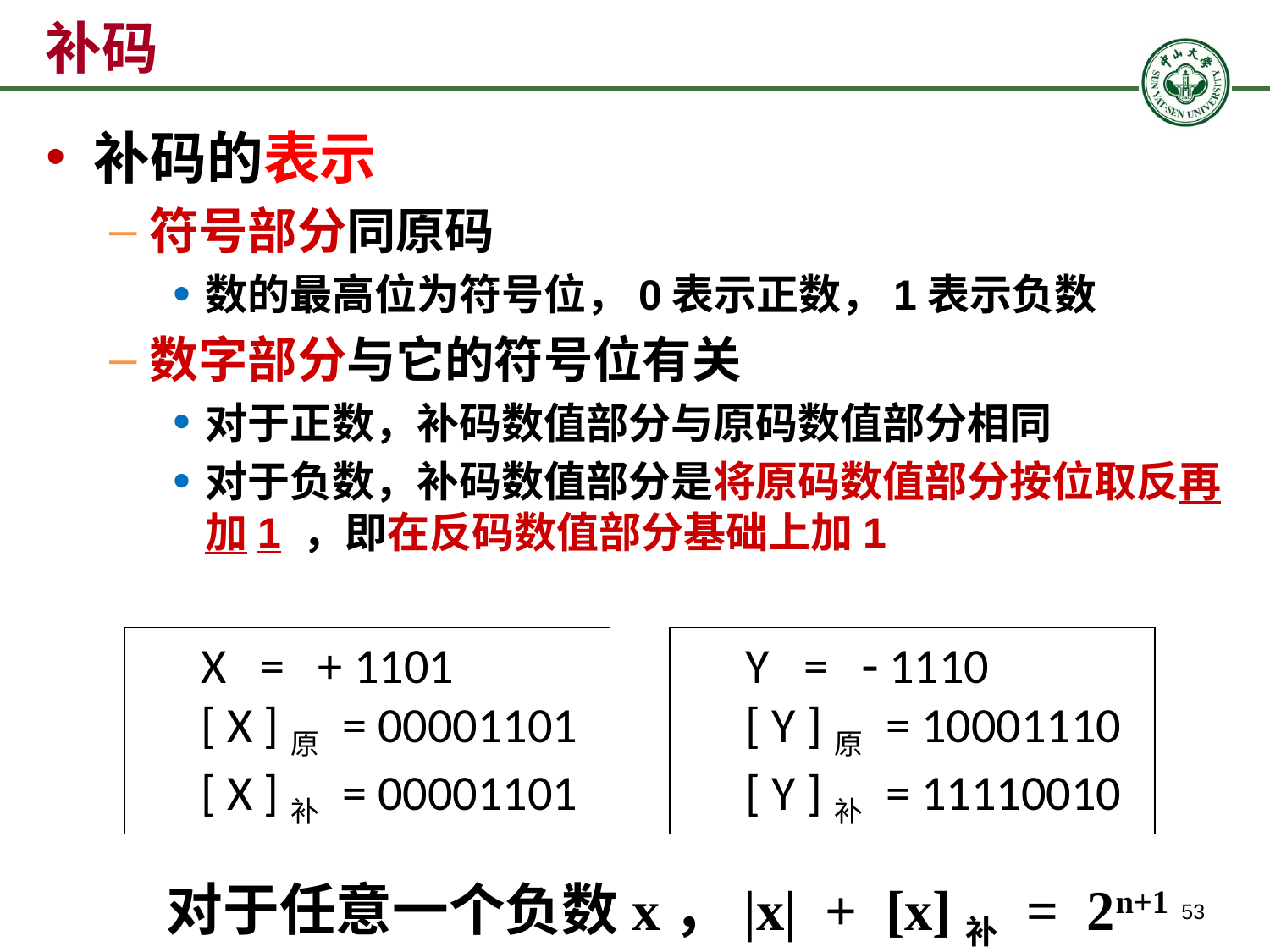

# 补码
补码的表示
符号部分同原码
数的最高位为符号位，0表示正数，1表示负数
数字部分与它的符号位有关
对于正数，补码数值部分与原码数值部分相同
对于负数，补码数值部分是将原码数值部分按位取反再加1 ，即在反码数值部分基础上加1
X   =   + 1101
[ X ]原 = 00001101
[ X ]补 = 00001101
Y   =   − 1110
[ Y ]原 = 10001110
[ Y ]补 = 11110010
对于任意一个负数x，|x|  +  [x]补  =  2n+1